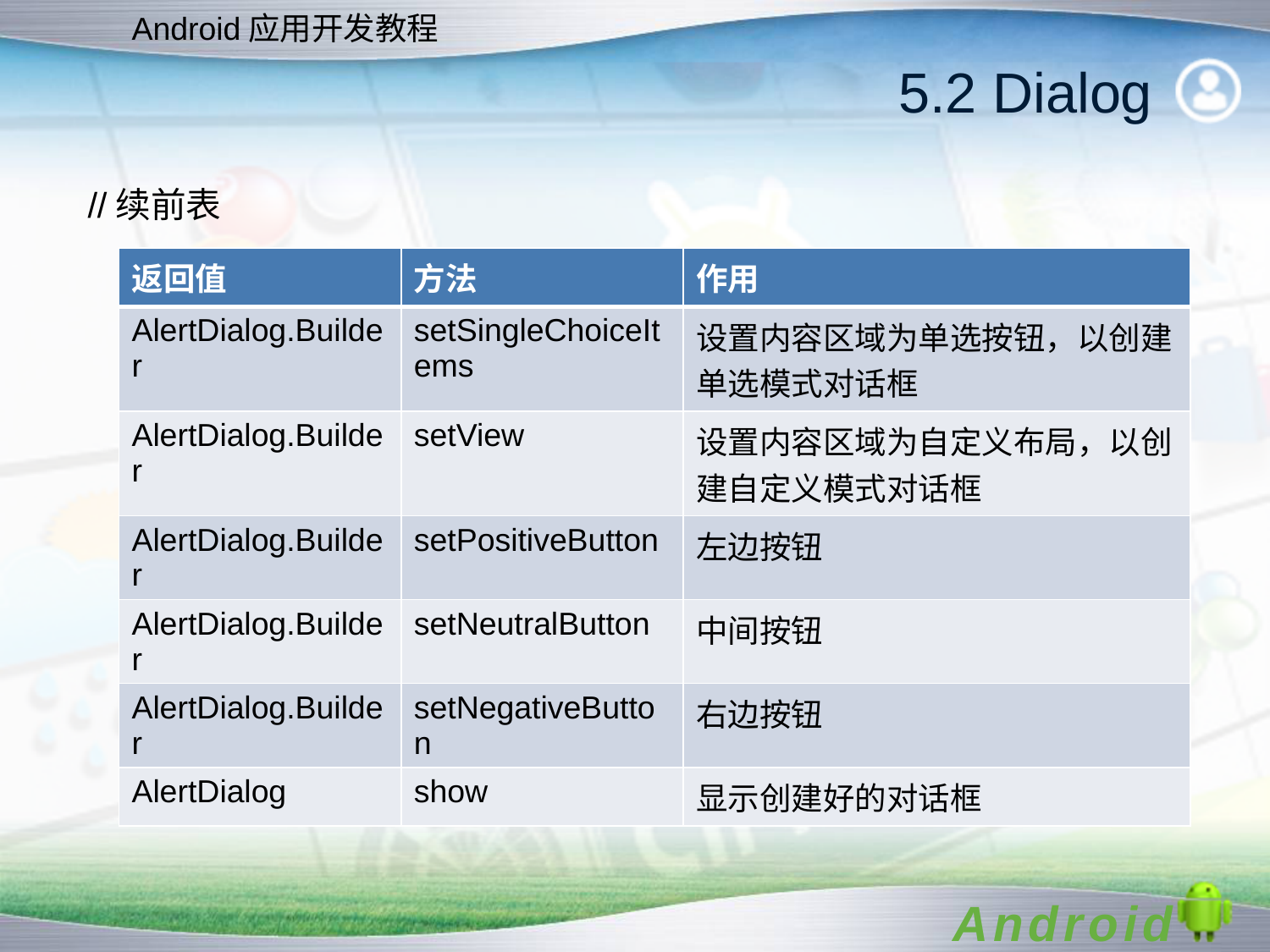

# 5.2 Dialog
//续前表
| 返回值 | 方法 | 作用 |
| --- | --- | --- |
| AlertDialog.Builder | setSingleChoiceItems | 设置内容区域为单选按钮，以创建单选模式对话框 |
| AlertDialog.Builder | setView | 设置内容区域为自定义布局，以创建自定义模式对话框 |
| AlertDialog.Builder | setPositiveButton | 左边按钮 |
| AlertDialog.Builder | setNeutralButton | 中间按钮 |
| AlertDialog.Builder | setNegativeButton | 右边按钮 |
| AlertDialog | show | 显示创建好的对话框 |